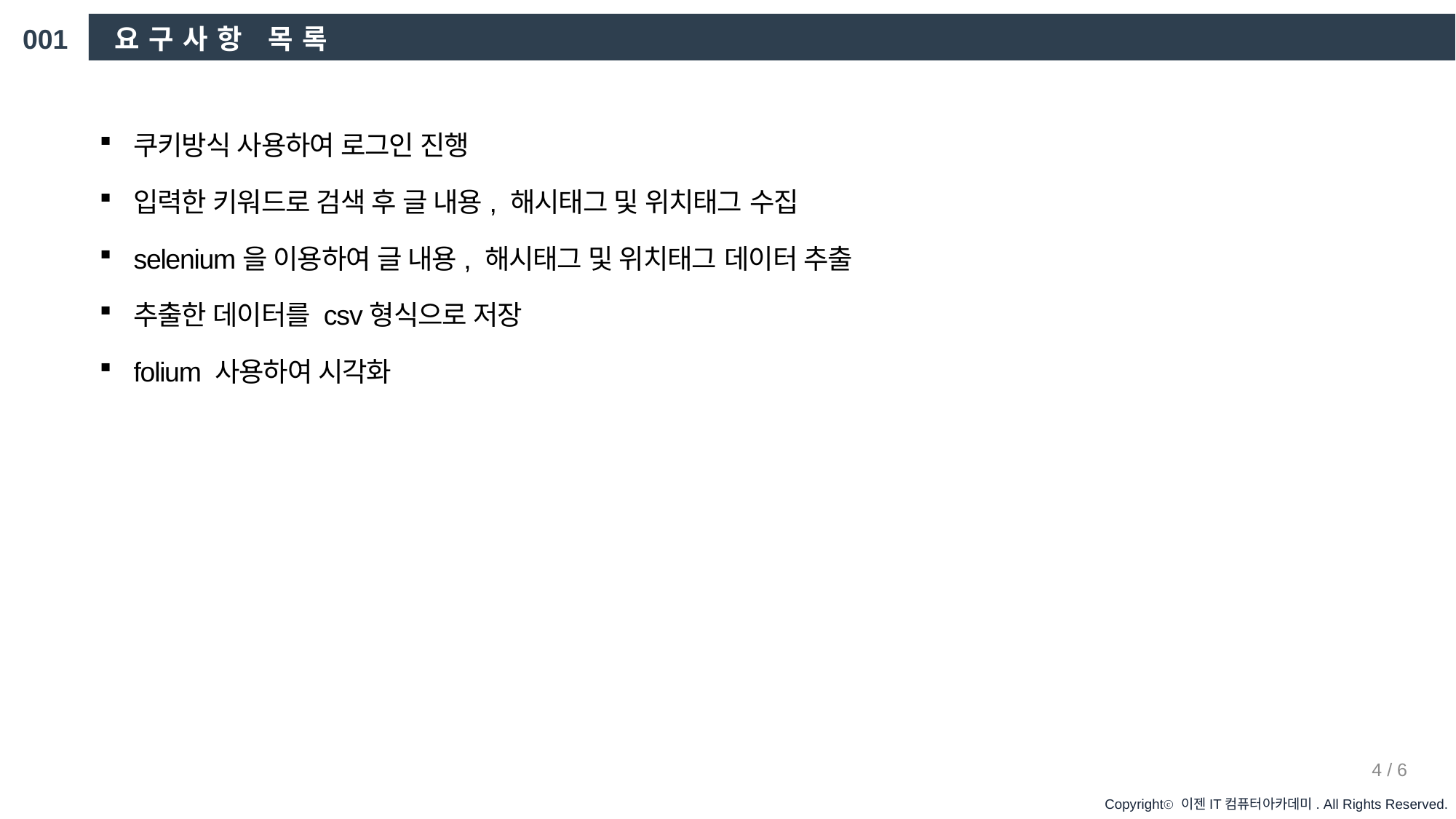

001
요구사항 목록
쿠키방식 사용하여 로그인 진행
입력한 키워드로 검색 후 글 내용, 해시태그 및 위치태그 수집
selenium을 이용하여 글 내용, 해시태그 및 위치태그 데이터 추출
추출한 데이터를 csv형식으로 저장
folium 사용하여 시각화
4 / 6